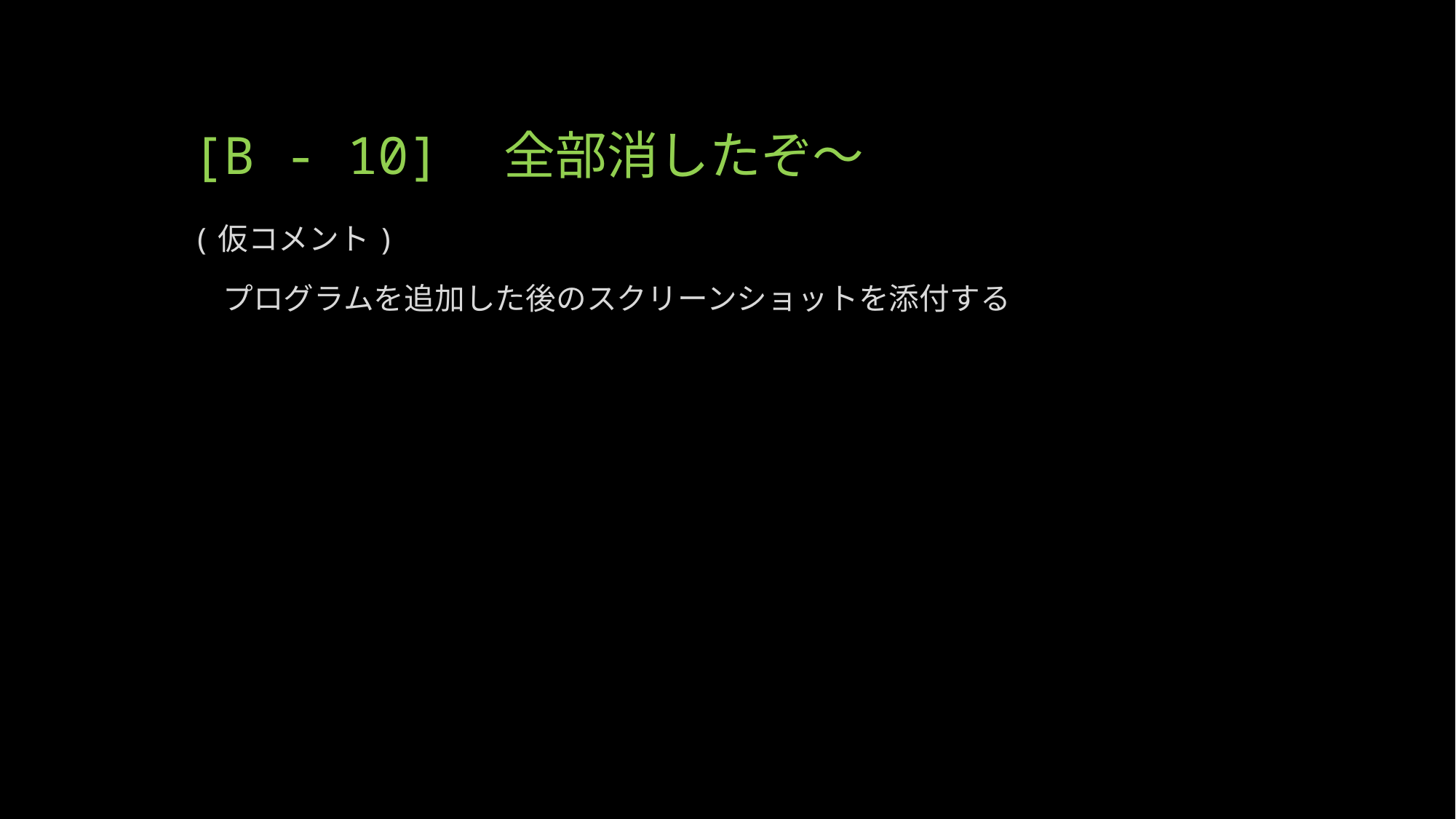

# [B - 10]　全部消したぞ～
(仮コメント)
　プログラムを追加した後のスクリーンショットを添付する